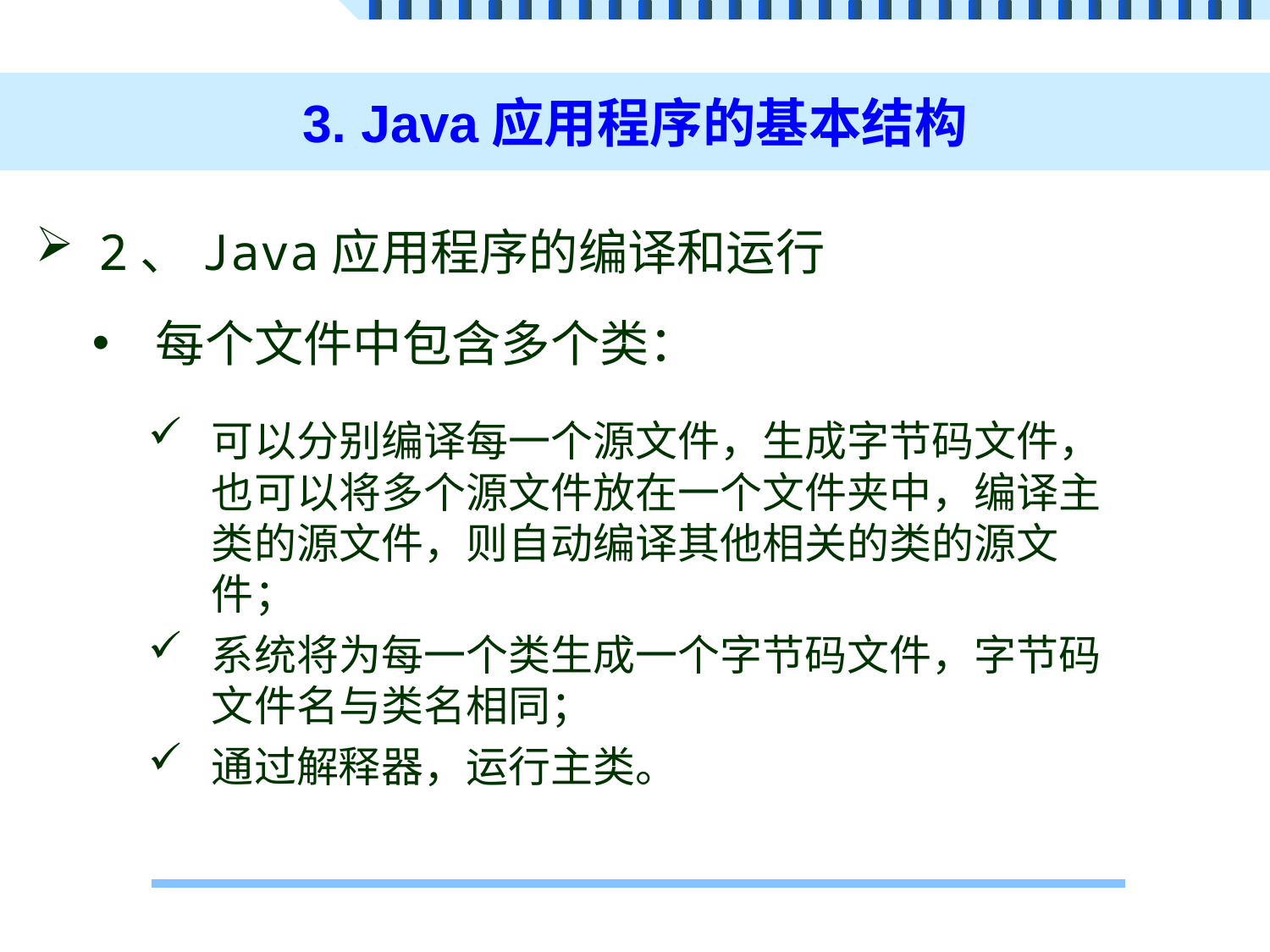

# 3. Java应用程序的基本结构
2、Java应用程序的编译和运行
每个文件中包含多个类：
可以分别编译每一个源文件，生成字节码文件，也可以将多个源文件放在一个文件夹中，编译主类的源文件，则自动编译其他相关的类的源文件；
系统将为每一个类生成一个字节码文件，字节码文件名与类名相同；
通过解释器，运行主类。